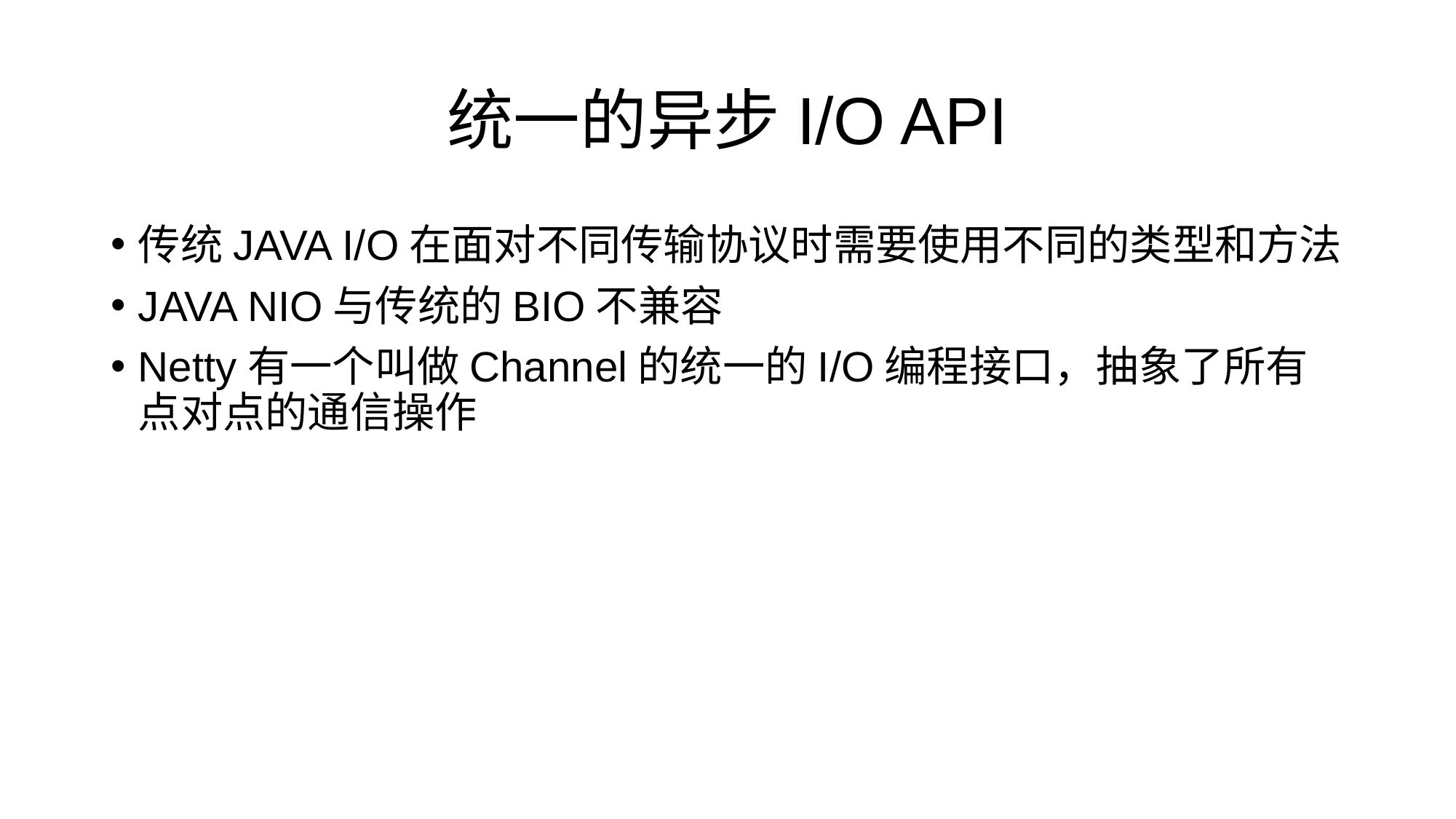

# 统一的异步I/O API
传统JAVA I/O在面对不同传输协议时需要使用不同的类型和方法
JAVA NIO与传统的BIO不兼容
Netty有一个叫做Channel的统一的I/O编程接口，抽象了所有点对点的通信操作